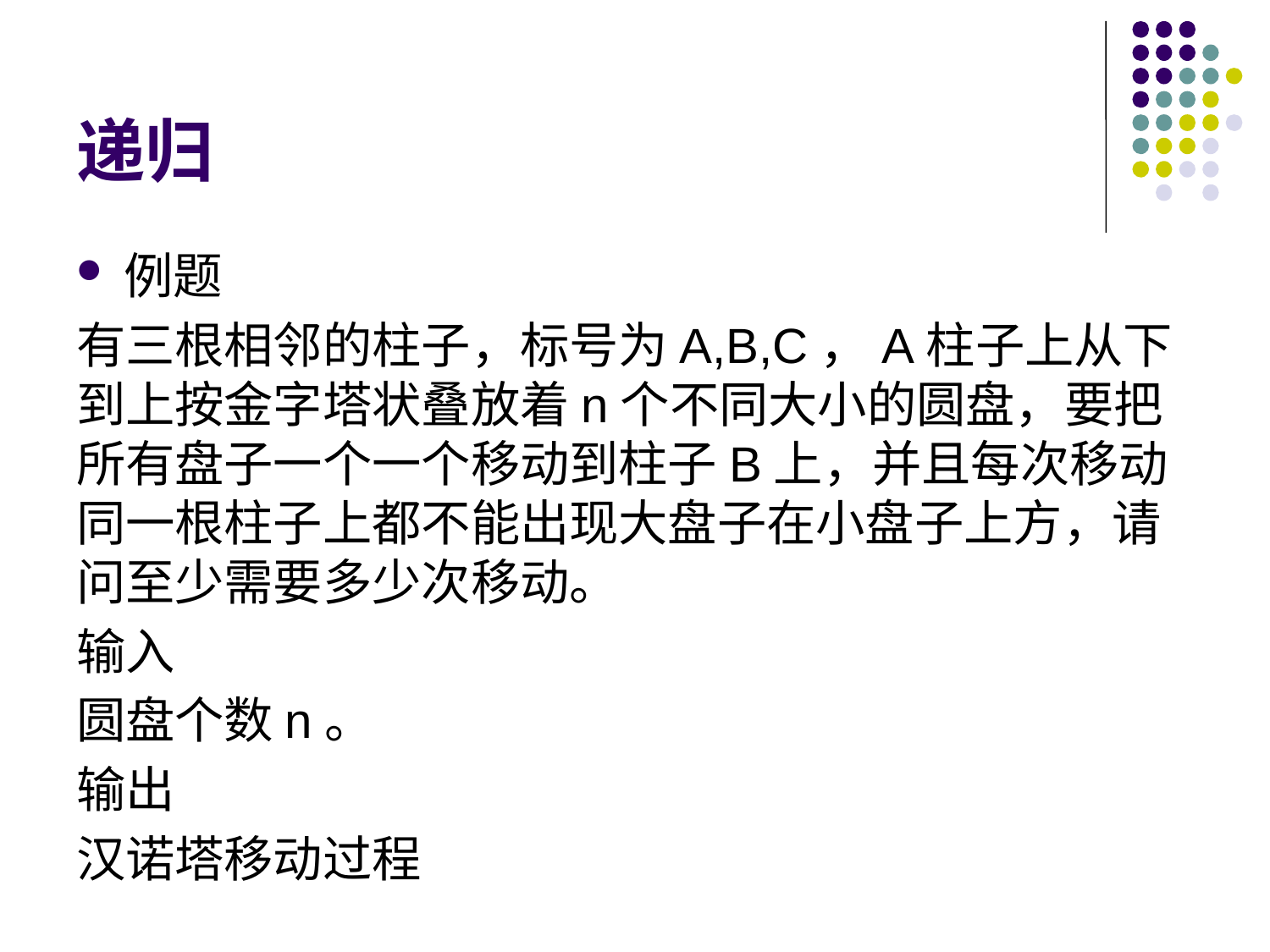

# 递归
例题
有三根相邻的柱子，标号为A,B,C，A柱子上从下到上按金字塔状叠放着n个不同大小的圆盘，要把所有盘子一个一个移动到柱子B上，并且每次移动同一根柱子上都不能出现大盘子在小盘子上方，请问至少需要多少次移动。
输入
圆盘个数n。
输出
汉诺塔移动过程